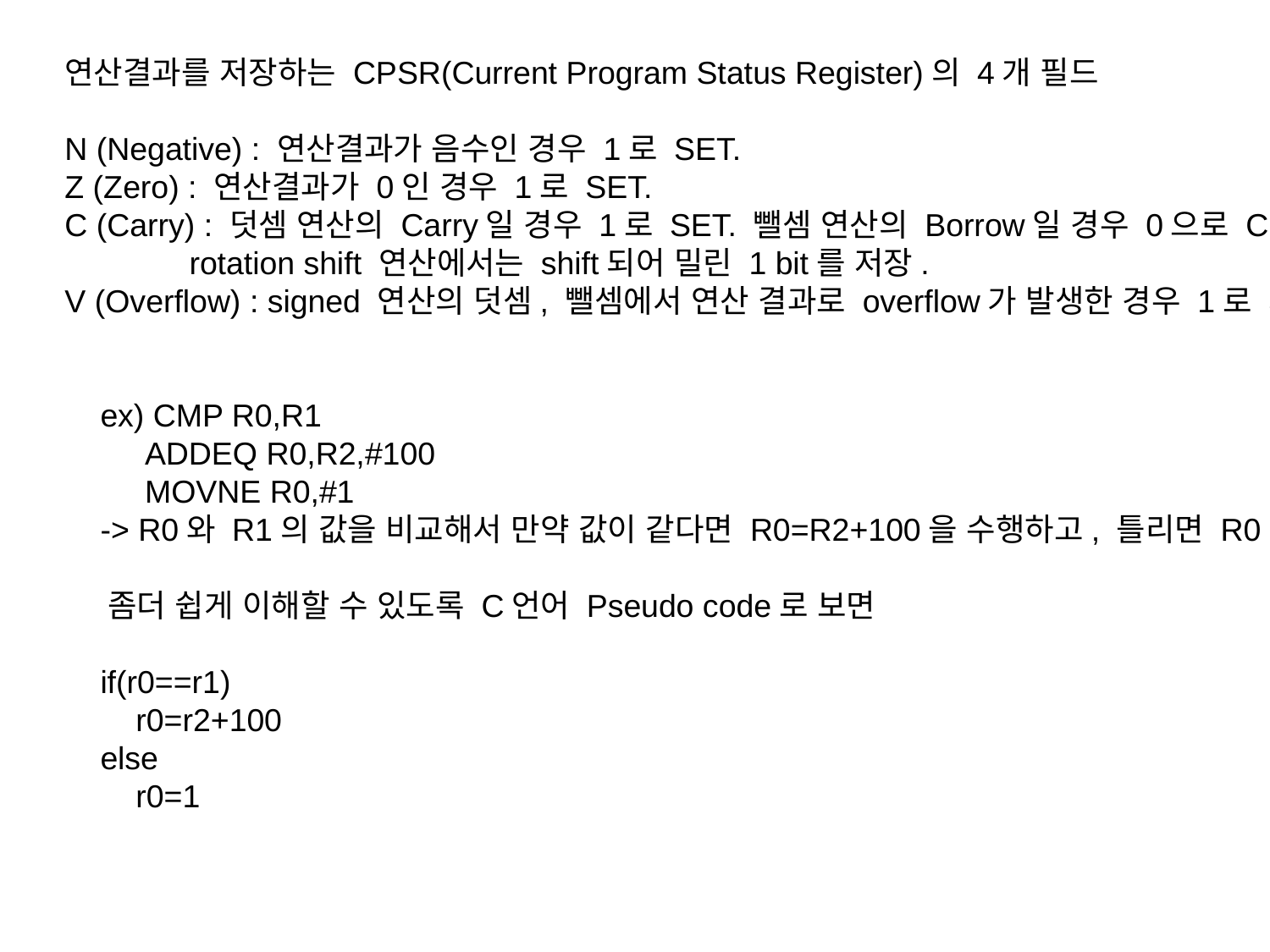

연산결과를 저장하는 CPSR(Current Program Status Register)의 4개 필드

N (Negative) : 연산결과가 음수인 경우 1로 SET.
Z (Zero) : 연산결과가 0인 경우 1로 SET.
C (Carry) : 덧셈 연산의 Carry일 경우 1로 SET. 뺄셈 연산의 Borrow일 경우 0으로 Clear.
              rotation shift 연산에서는 shift되어 밀린 1 bit를 저장.
V (Overflow) : signed 연산의 덧셈, 뺄셈에서 연산 결과로 overflow가 발생한 경우 1로 SET.

    ex) CMP R0,R1
         ADDEQ R0,R2,#100
         MOVNE R0,#1
    -> R0와 R1의 값을 비교해서 만약 값이 같다면 R0=R2+100을 수행하고, 틀리면 R0에 1을 대입함

    좀더 쉽게 이해할 수 있도록 C언어 Pseudo code로 보면

    if(r0==r1)
        r0=r2+100
    else
        r0=1